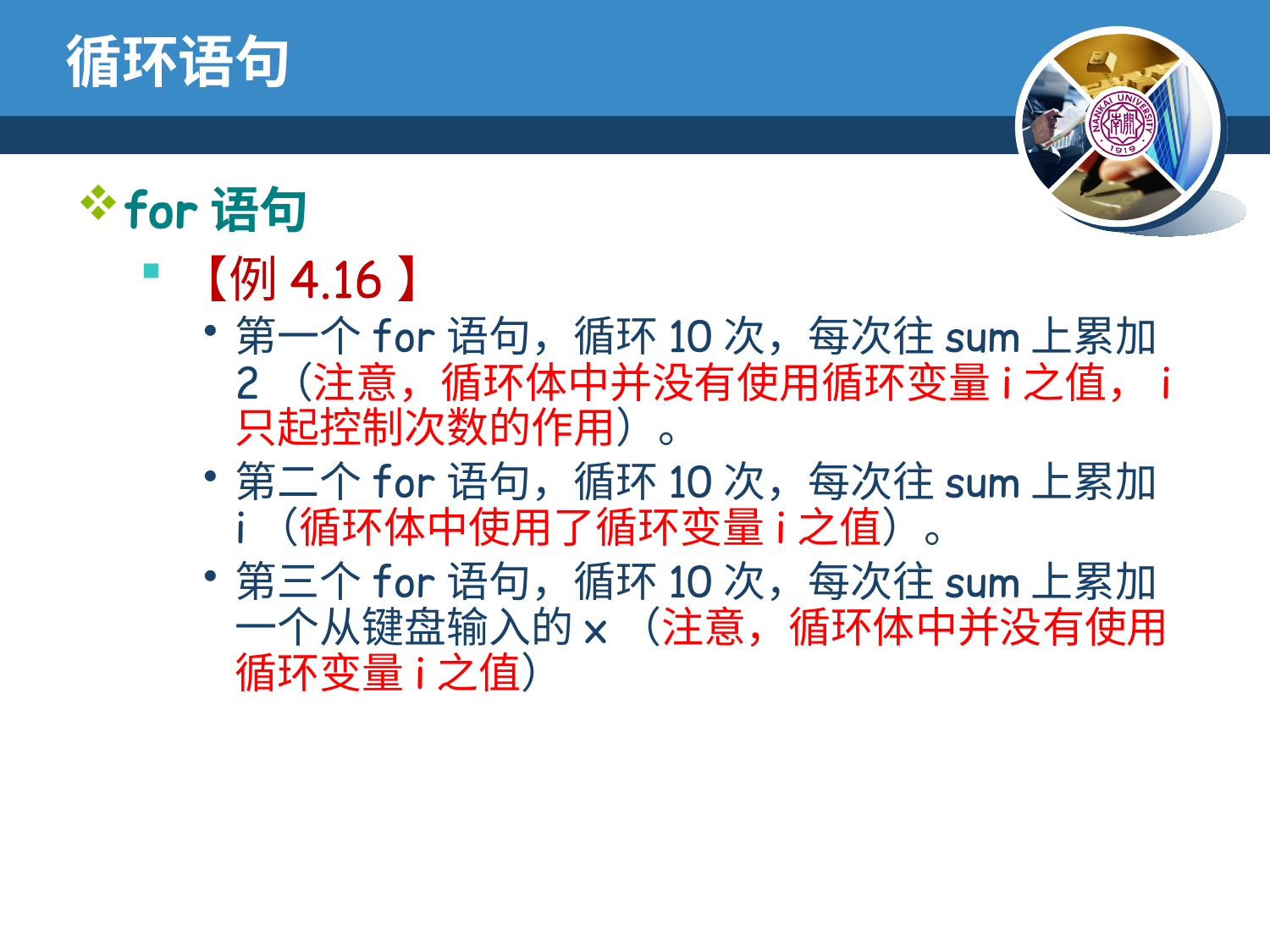

# 循环语句
for语句
【例4.16】
第一个for语句，循环10次，每次往sum上累加2（注意，循环体中并没有使用循环变量i之值，i只起控制次数的作用）。
第二个for语句，循环10次，每次往sum上累加i（循环体中使用了循环变量i之值）。
第三个for语句，循环10次，每次往sum上累加一个从键盘输入的x（注意，循环体中并没有使用循环变量i之值）